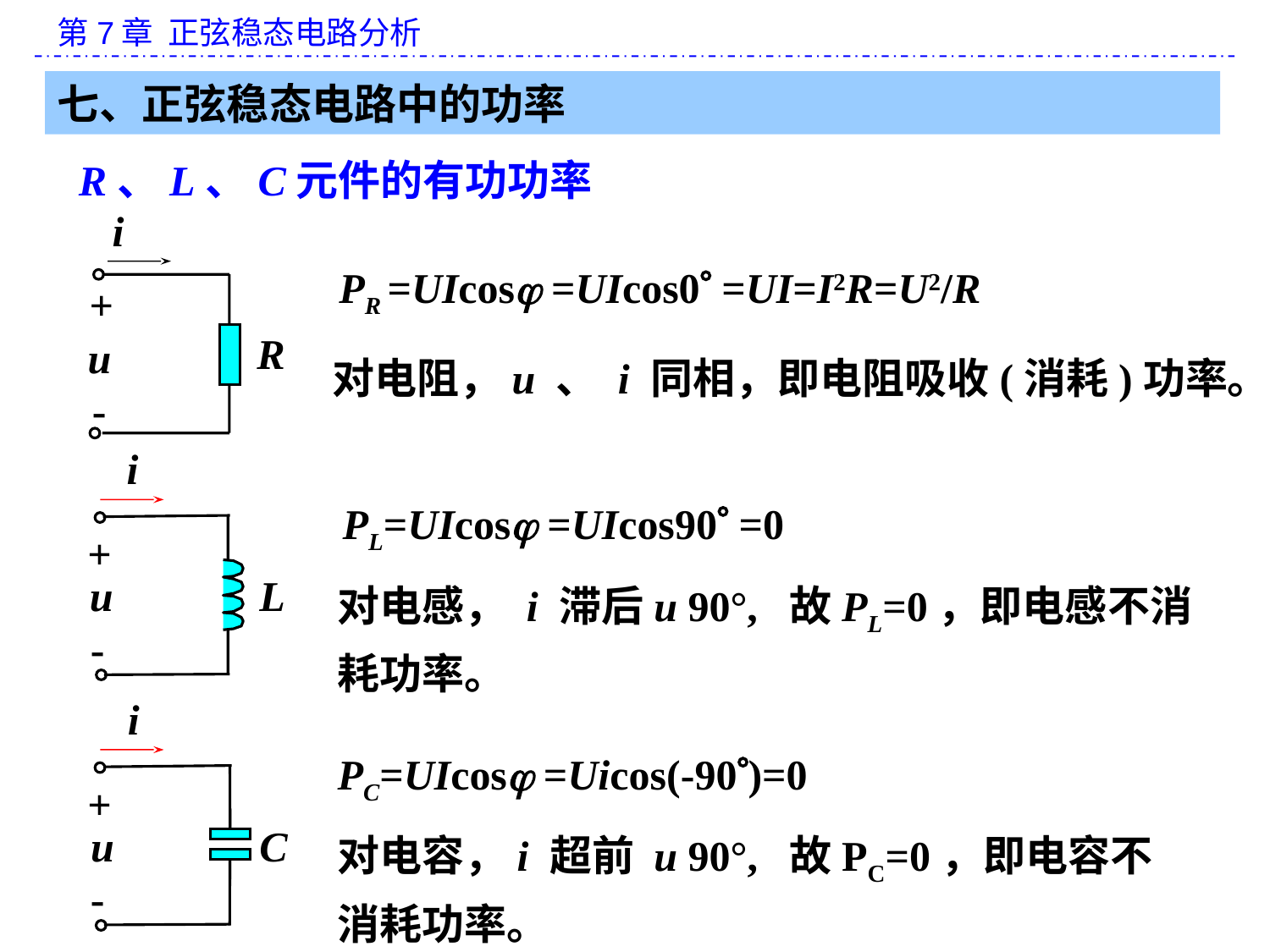

七、正弦稳态电路中的功率
 R、L、C元件的有功功率
i

+

R
u

-

PR =UIcosϕ =UIcos0° =UI=I2R=U2/R
对电阻，u 、 i 同相，即电阻吸收(消耗)功率。
i

+

u
L
-

PL=UIcosϕ =UIcos90° =0
对电感， i 滞后u 90°,  故PL=0，即电感不消耗功率。
i

+

u
C

-

PC=UIcosϕ =Uicos(-90°)=0
对电容，i 超前 u 90°,  故PC=0，即电容不消耗功率。